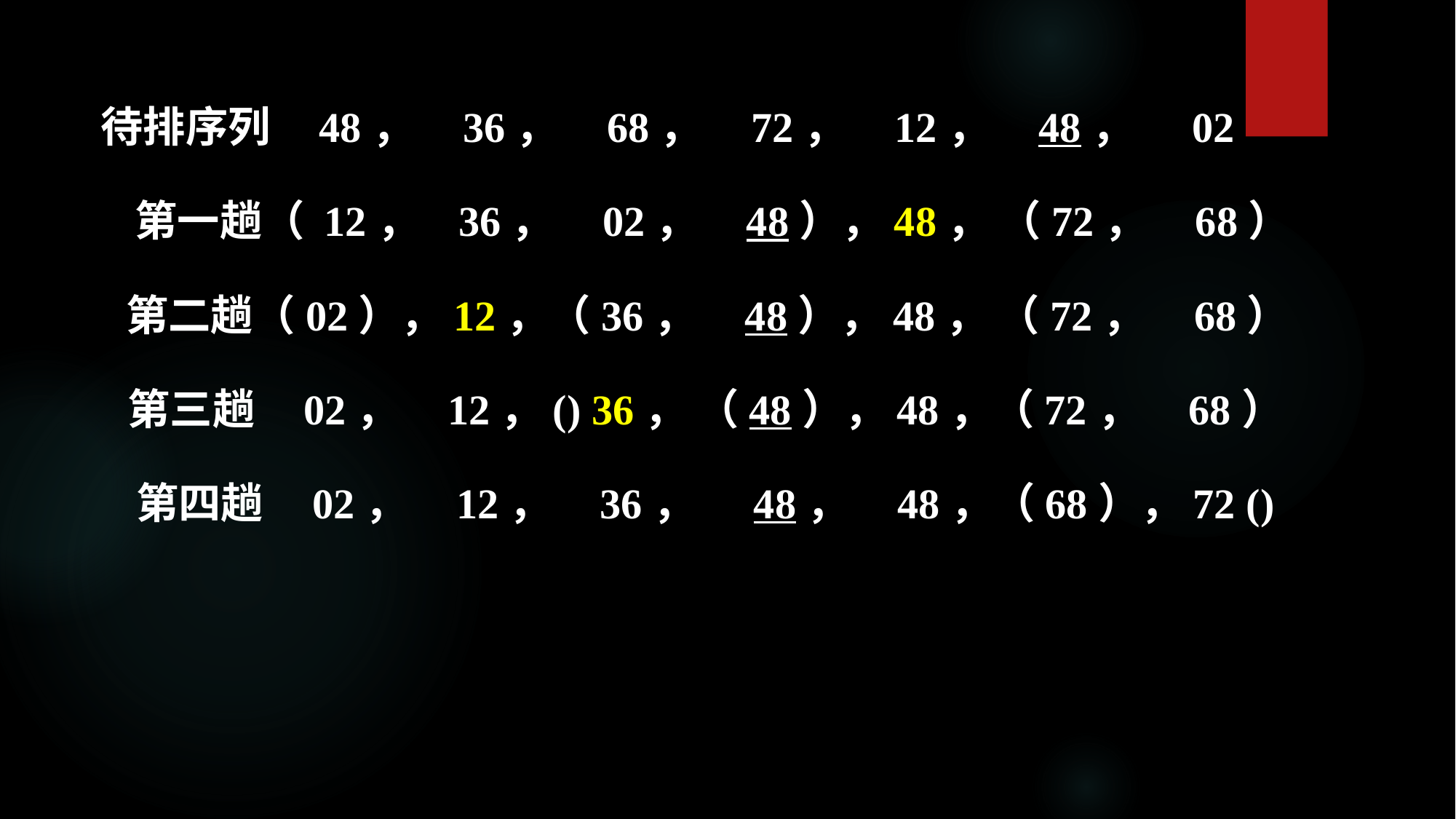

待排序列    48，    36，    68，    72，    12，    48，     02
第一趟（ 12，   36，    02，    48），48， （72，    68）
第二趟（02），12，（36，    48），48， （72，    68）
第三趟    02，    12，() 36， （48），48，（72，    68）
第四趟    02，    12，    36，     48，    48，（68），72 ()